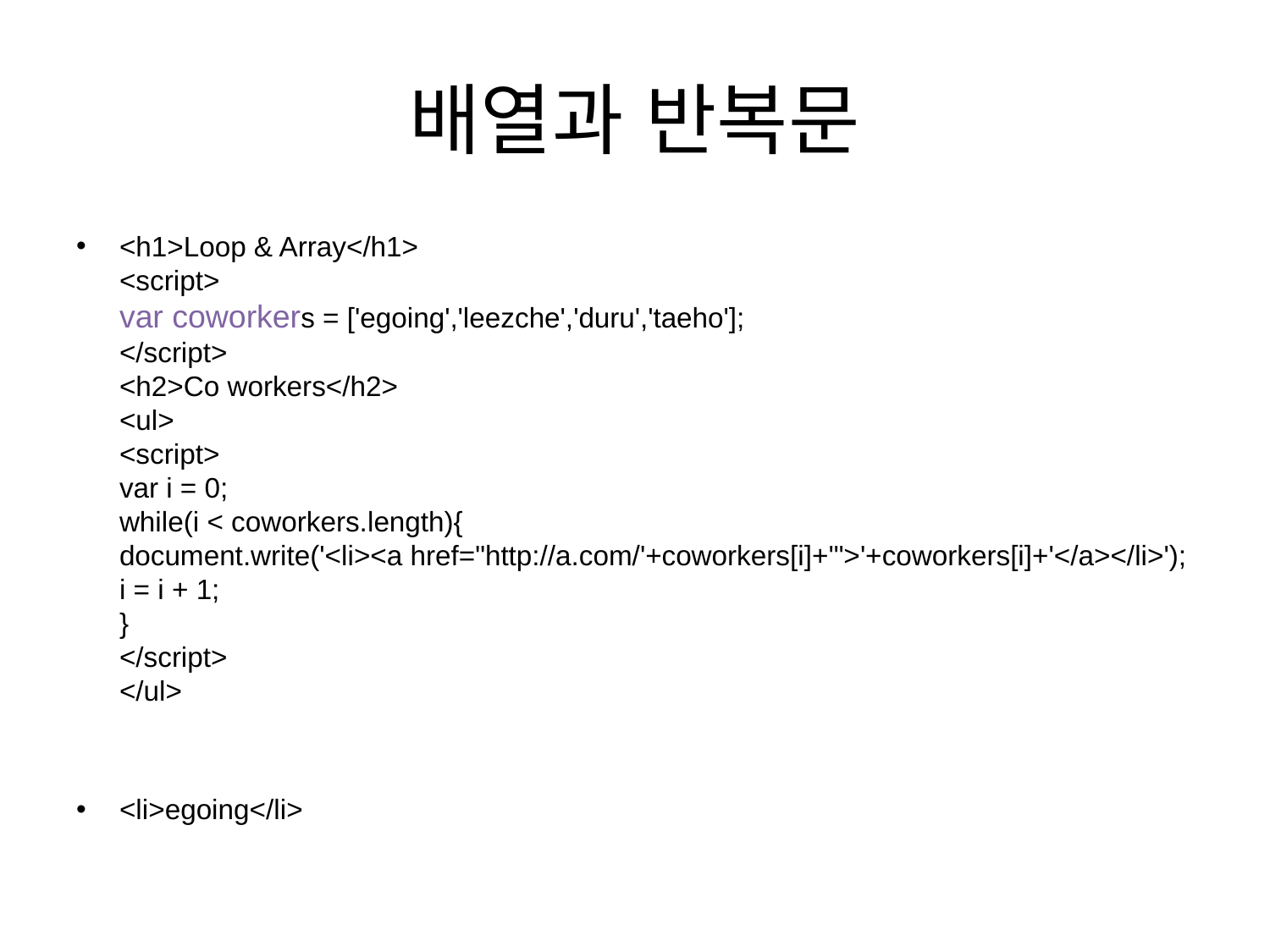

# 배열과 반복문
<h1>Loop & Array</h1>
<script>
var coworkers = ['egoing','leezche','duru','taeho'];
</script>
<h2>Co workers</h2>
<ul>
<script>
var i = 0;
while(i < coworkers.length){
document.write('<li><a href="http://a.com/'+coworkers[i]+'">'+coworkers[i]+'</a></li>');
i = i + 1;
}
</script>
</ul>

<li>egoing</li>